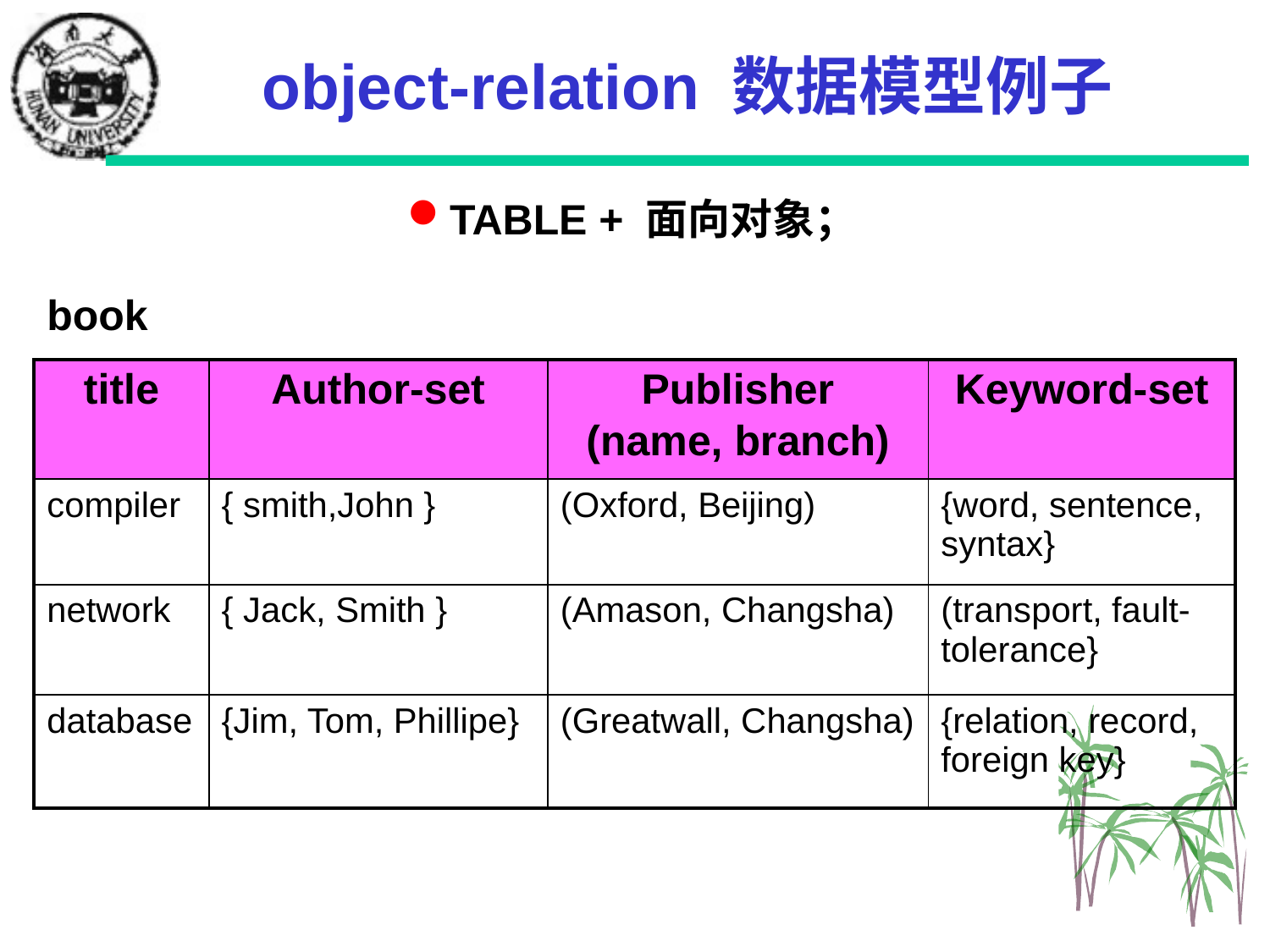

# object-relation 数据模型例子
TABLE + 面向对象；
book
| title | Author-set | Publisher (name, branch) | Keyword-set |
| --- | --- | --- | --- |
| compiler | { smith,John } | (Oxford, Beijing) | {word, sentence, syntax} |
| network | { Jack, Smith } | (Amason, Changsha) | (transport, fault-tolerance} |
| database | {Jim, Tom, Phillipe} | (Greatwall, Changsha) | {relation, record, foreign key} |